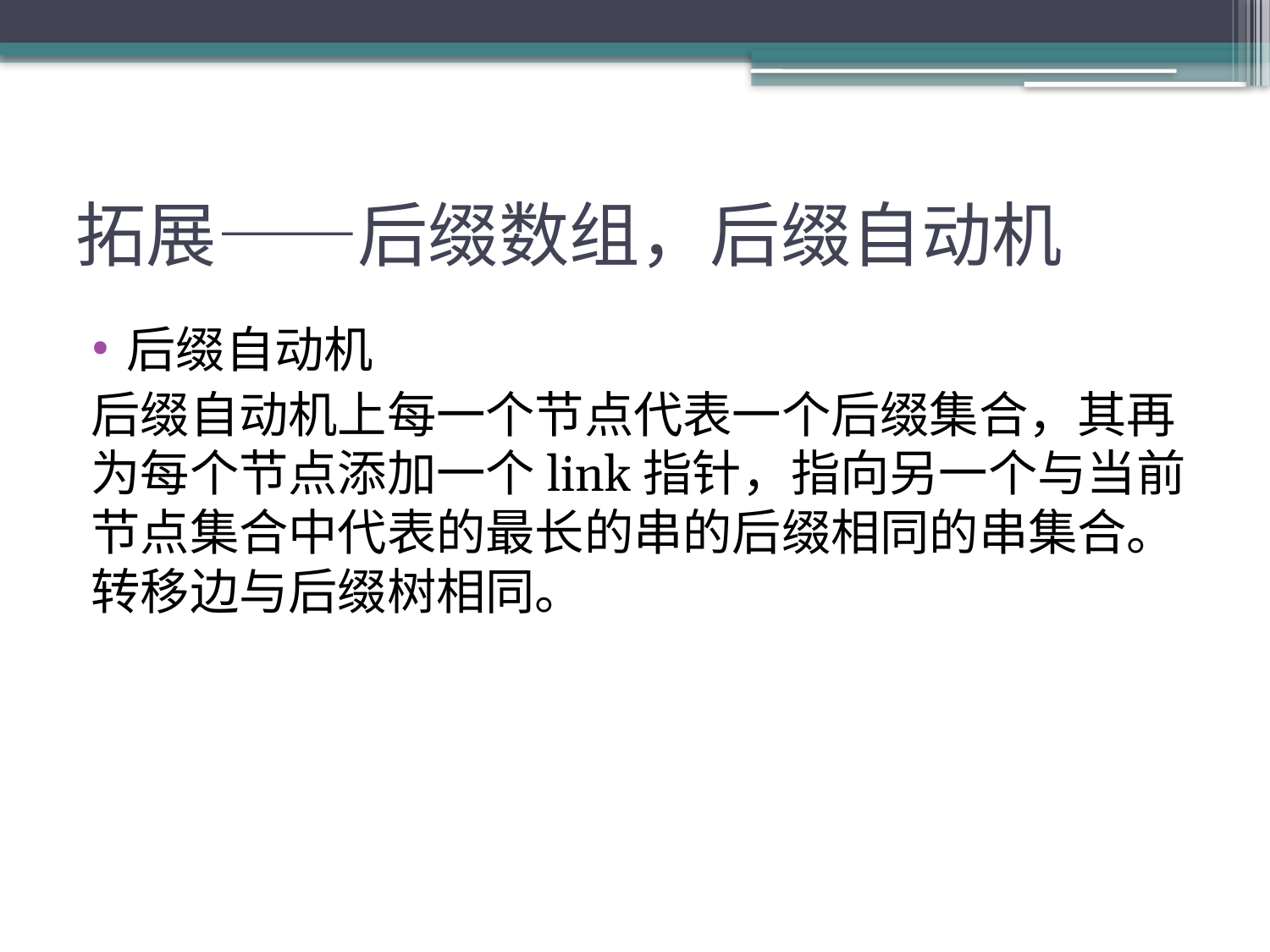

# 拓展——后缀数组，后缀自动机
后缀自动机
后缀自动机上每一个节点代表一个后缀集合，其再为每个节点添加一个link指针，指向另一个与当前节点集合中代表的最长的串的后缀相同的串集合。转移边与后缀树相同。